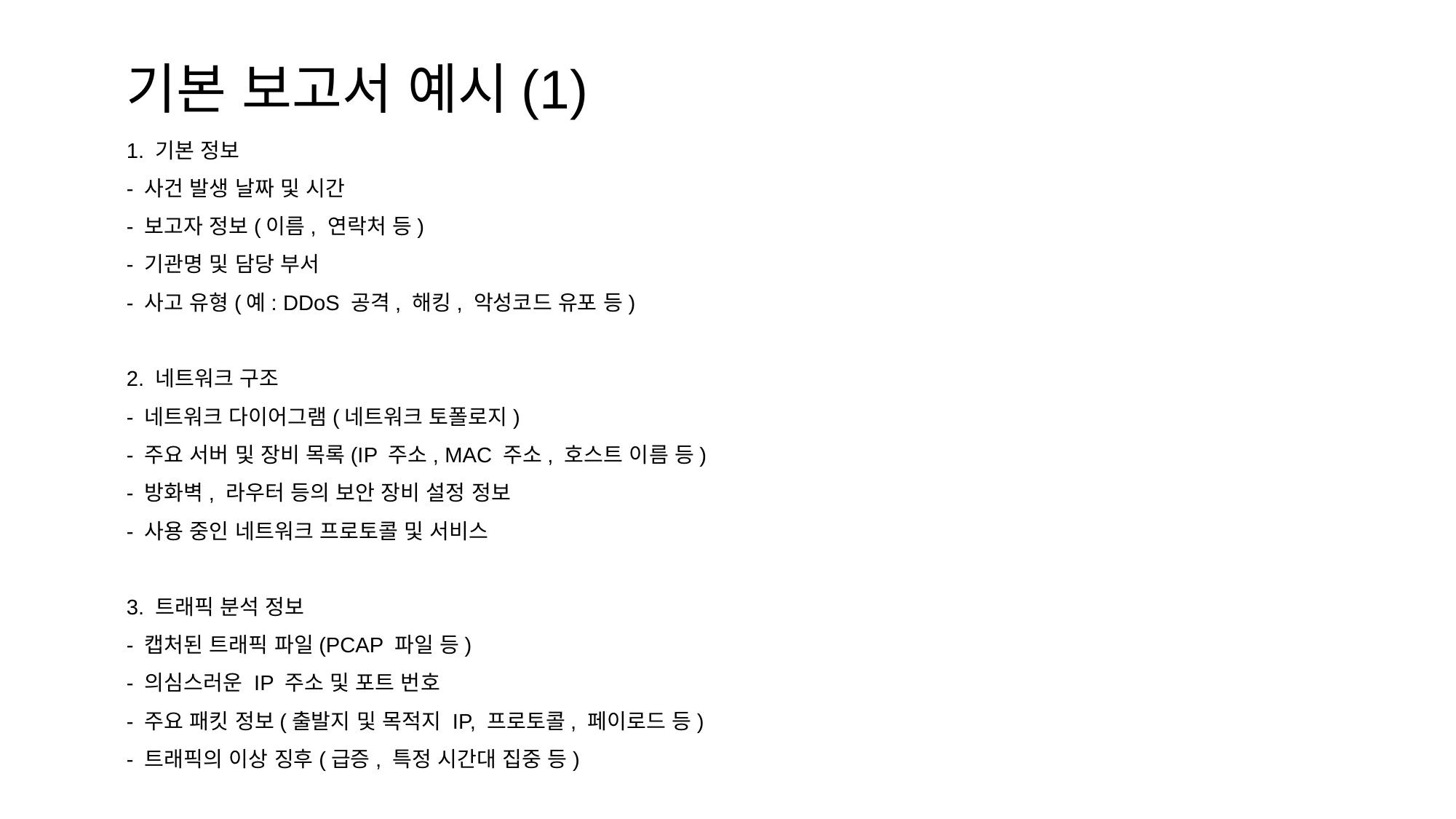

# 기본 보고서 예시(1)
1. 기본 정보
- 사건 발생 날짜 및 시간
- 보고자 정보(이름, 연락처 등)
- 기관명 및 담당 부서
- 사고 유형(예: DDoS 공격, 해킹, 악성코드 유포 등)

2. 네트워크 구조
- 네트워크 다이어그램(네트워크 토폴로지)
- 주요 서버 및 장비 목록(IP 주소, MAC 주소, 호스트 이름 등)
- 방화벽, 라우터 등의 보안 장비 설정 정보
- 사용 중인 네트워크 프로토콜 및 서비스

3. 트래픽 분석 정보
- 캡처된 트래픽 파일(PCAP 파일 등)
- 의심스러운 IP 주소 및 포트 번호
- 주요 패킷 정보(출발지 및 목적지 IP, 프로토콜, 페이로드 등)
- 트래픽의 이상 징후(급증, 특정 시간대 집중 등)